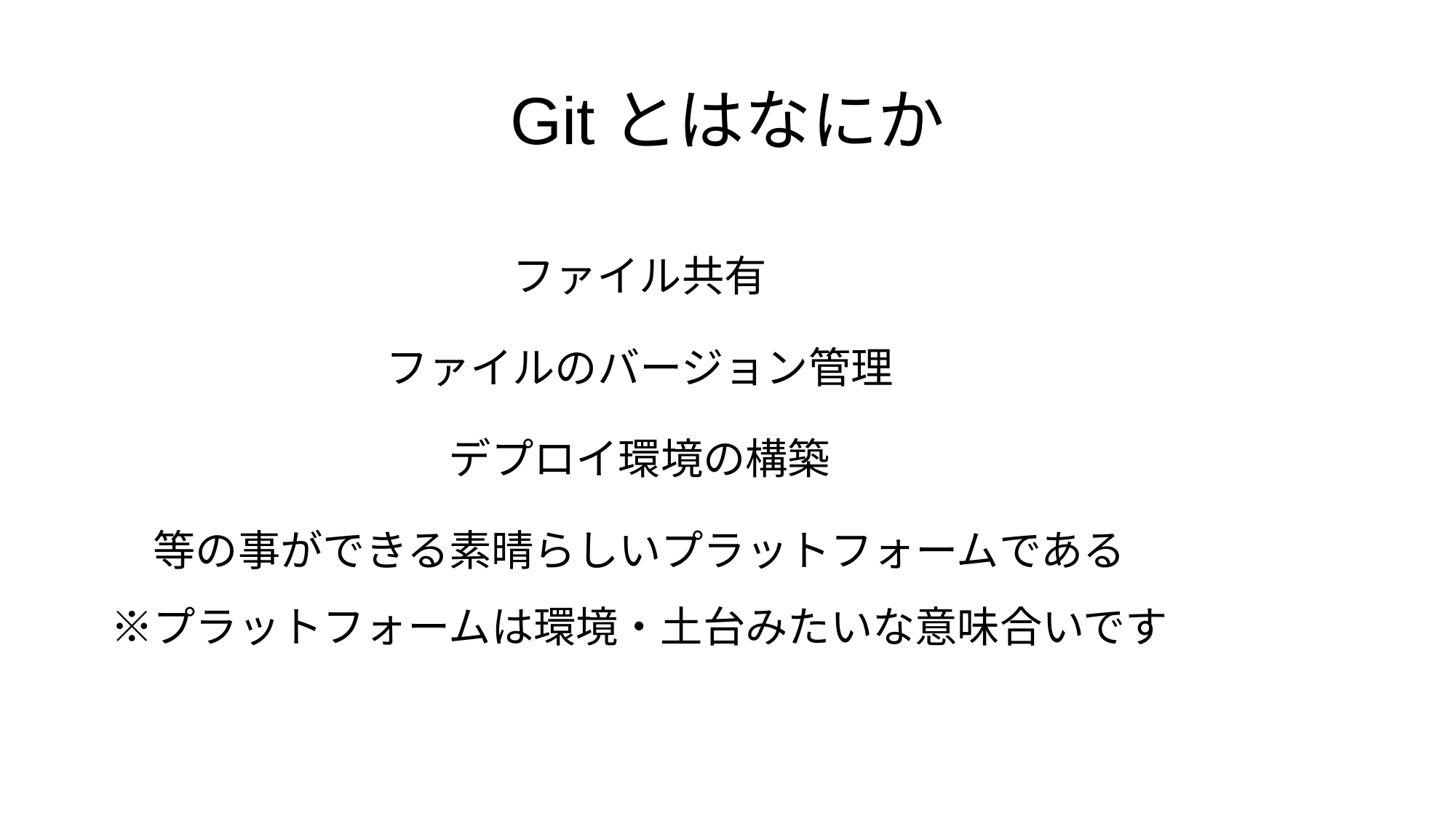

# Gitとはなにか
ファイル共有
ファイルのバージョン管理
デプロイ環境の構築
等の事ができる素晴らしいプラットフォームである
※プラットフォームは環境・土台みたいな意味合いです